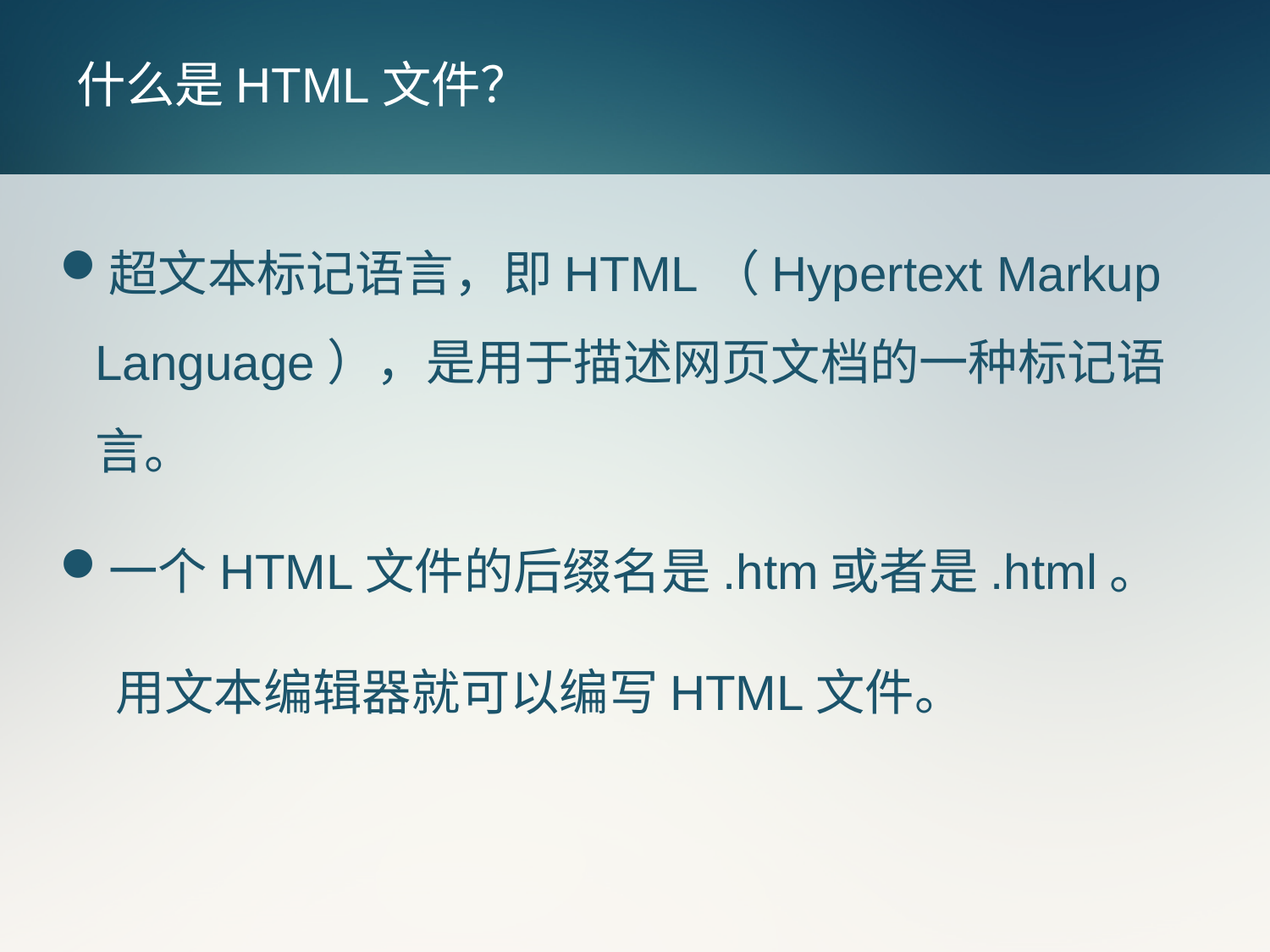

# 什么是HTML文件？
超文本标记语言，即HTML（Hypertext Markup Language），是用于描述网页文档的一种标记语言。
一个HTML文件的后缀名是.htm或者是.html。
    用文本编辑器就可以编写HTML文件。